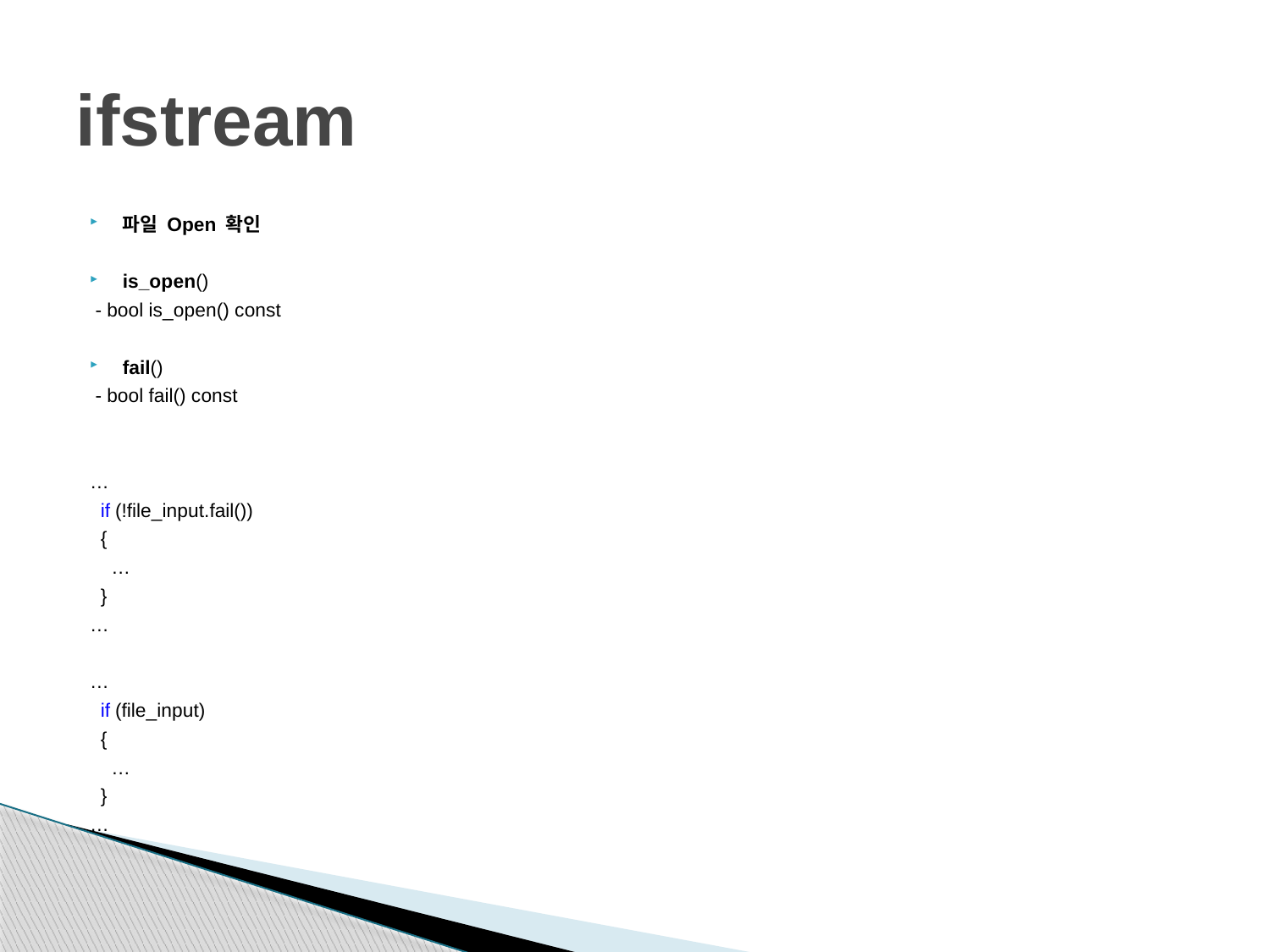

# ifstream
파일 Open 확인

is_open()
 - bool is_open() const

fail()
 - bool fail() const

…
  if (!file_input.fail())
  {
    …
  }
…

…
  if (file_input)
  {
    …
  }
…